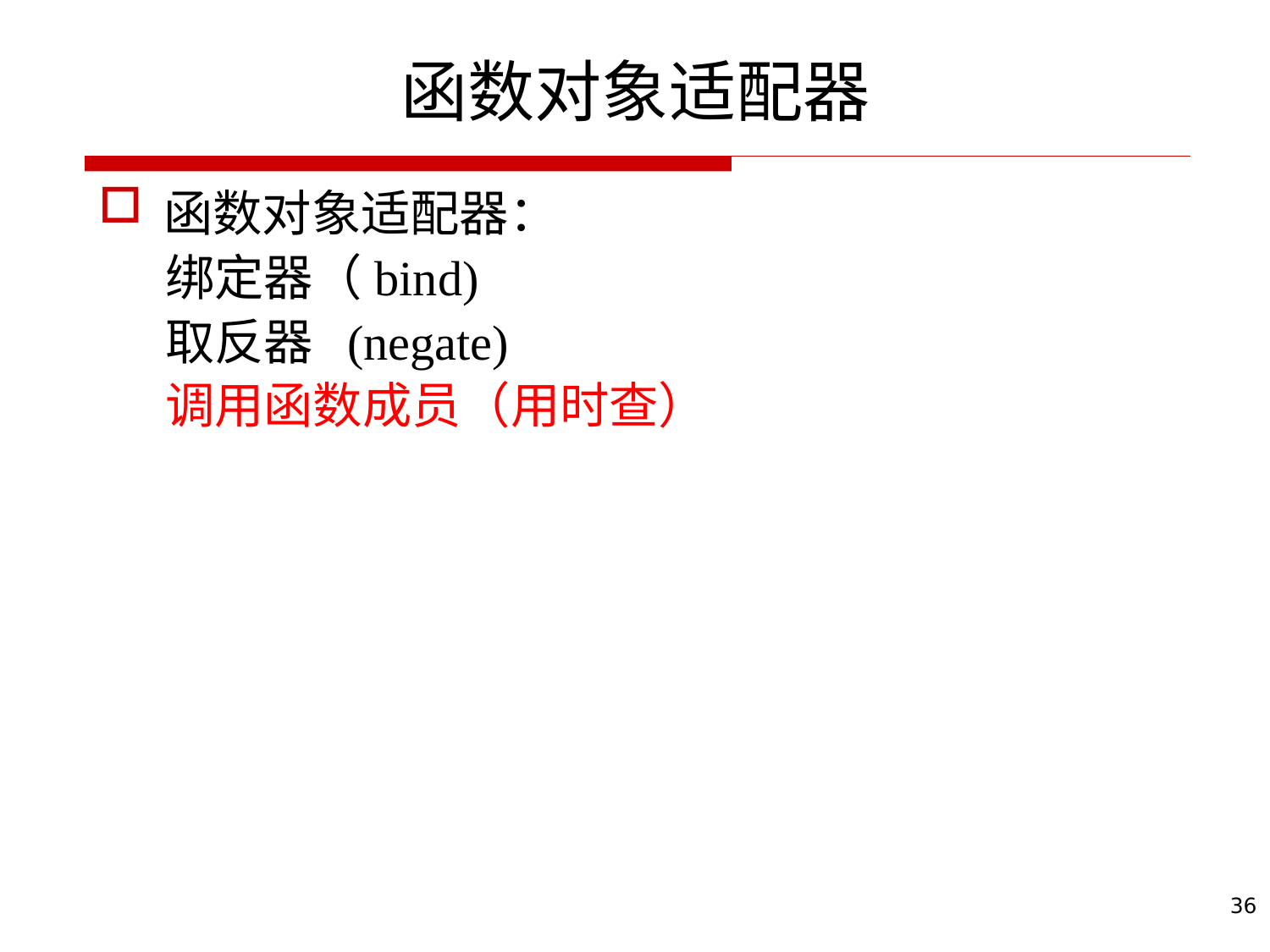

# 函数对象适配器
函数对象适配器：
     绑定器（bind)
     取反器  (negate)
     调用函数成员（用时查）

36